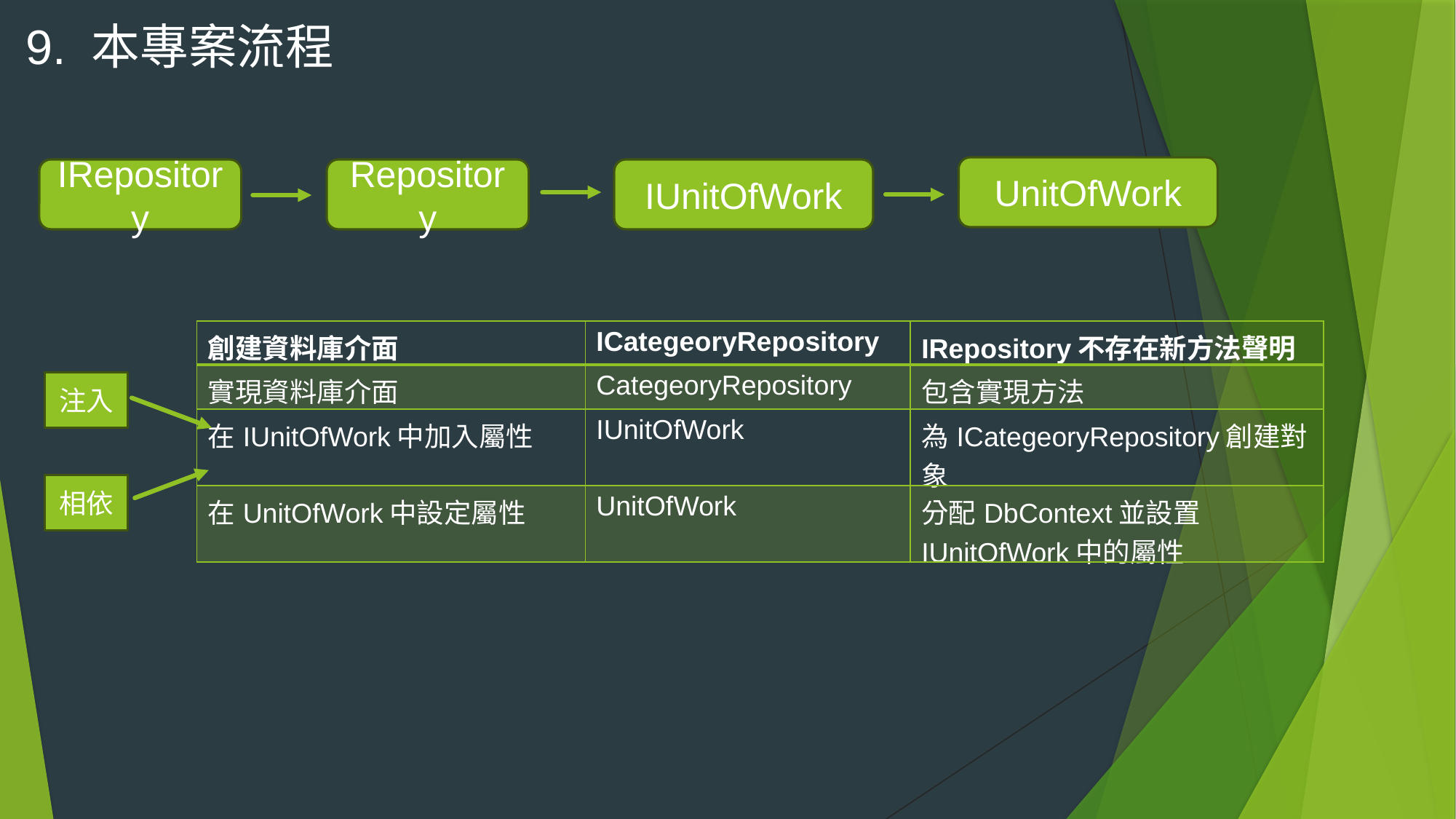

9. 本專案流程
UnitOfWork
Repository
IUnitOfWork
IRepository
| 創建資料庫介面 | ICategeoryRepository | IRepository不存在新方法聲明 |
| --- | --- | --- |
| 實現資料庫介面 | CategeoryRepository | 包含實現方法 |
| 在IUnitOfWork中加入屬性 | IUnitOfWork | 為ICategeoryRepository創建對象 |
| 在UnitOfWork中設定屬性 | UnitOfWork | 分配DbContext並設置IUnitOfWork中的屬性 |
注入
相依